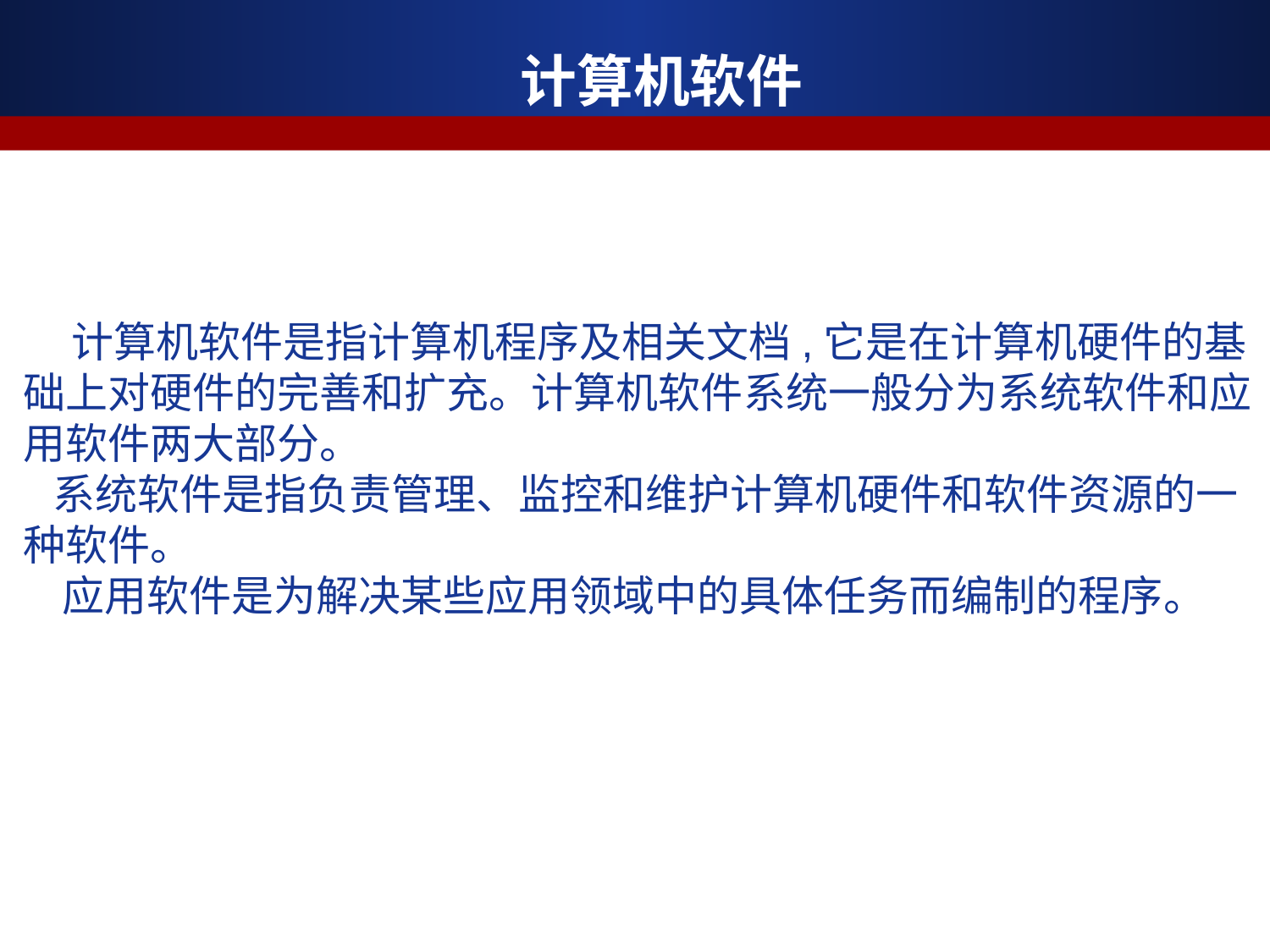

计算机软件
    计算机软件是指计算机程序及相关文档,它是在计算机硬件的基础上对硬件的完善和扩充。计算机软件系统一般分为系统软件和应用软件两大部分。
  系统软件是指负责管理、监控和维护计算机硬件和软件资源的一种软件。
   应用软件是为解决某些应用领域中的具体任务而编制的程序。